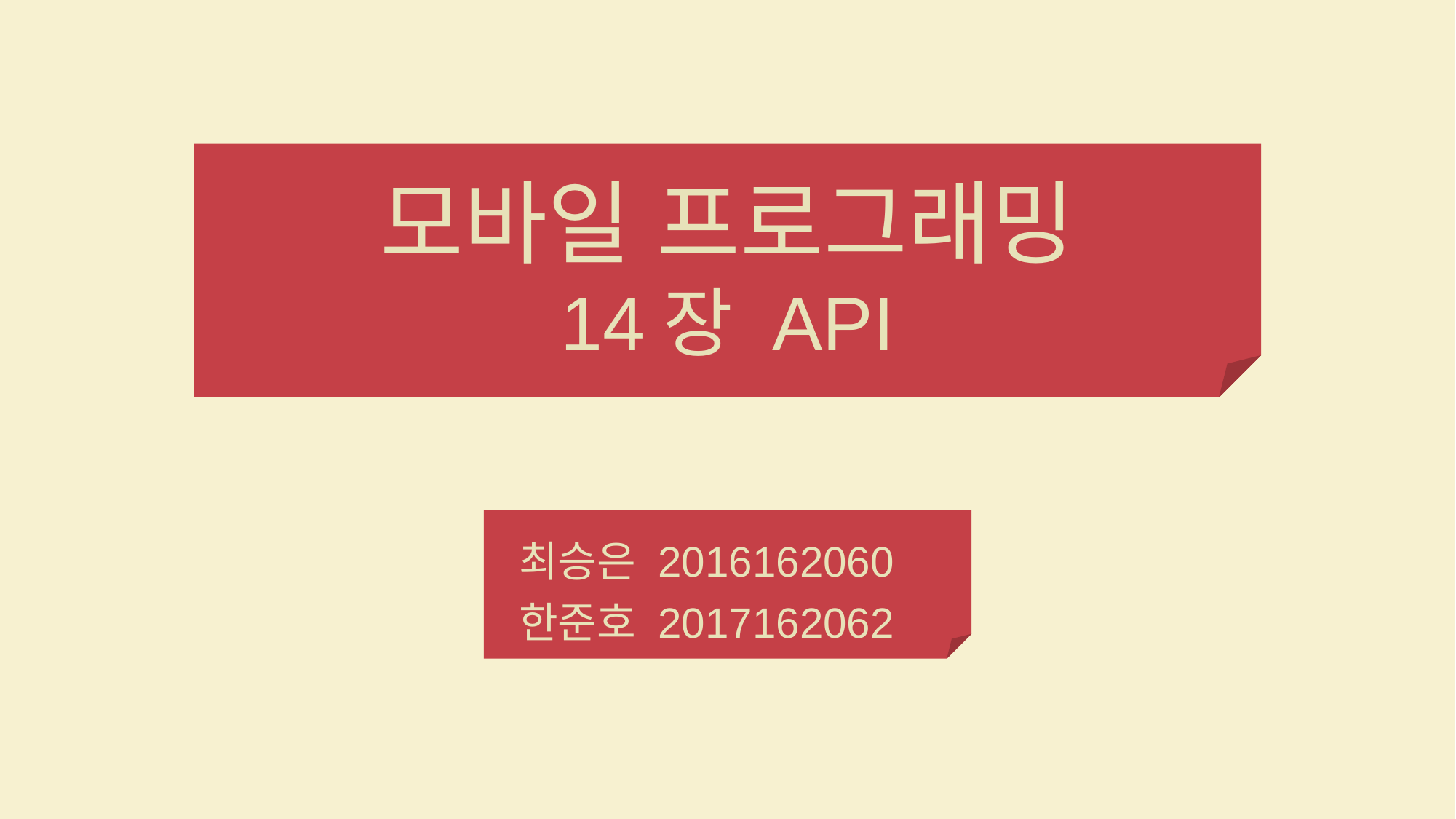

모바일 프로그래밍
14장 API

최승은 2016162060
한준호 2017162062